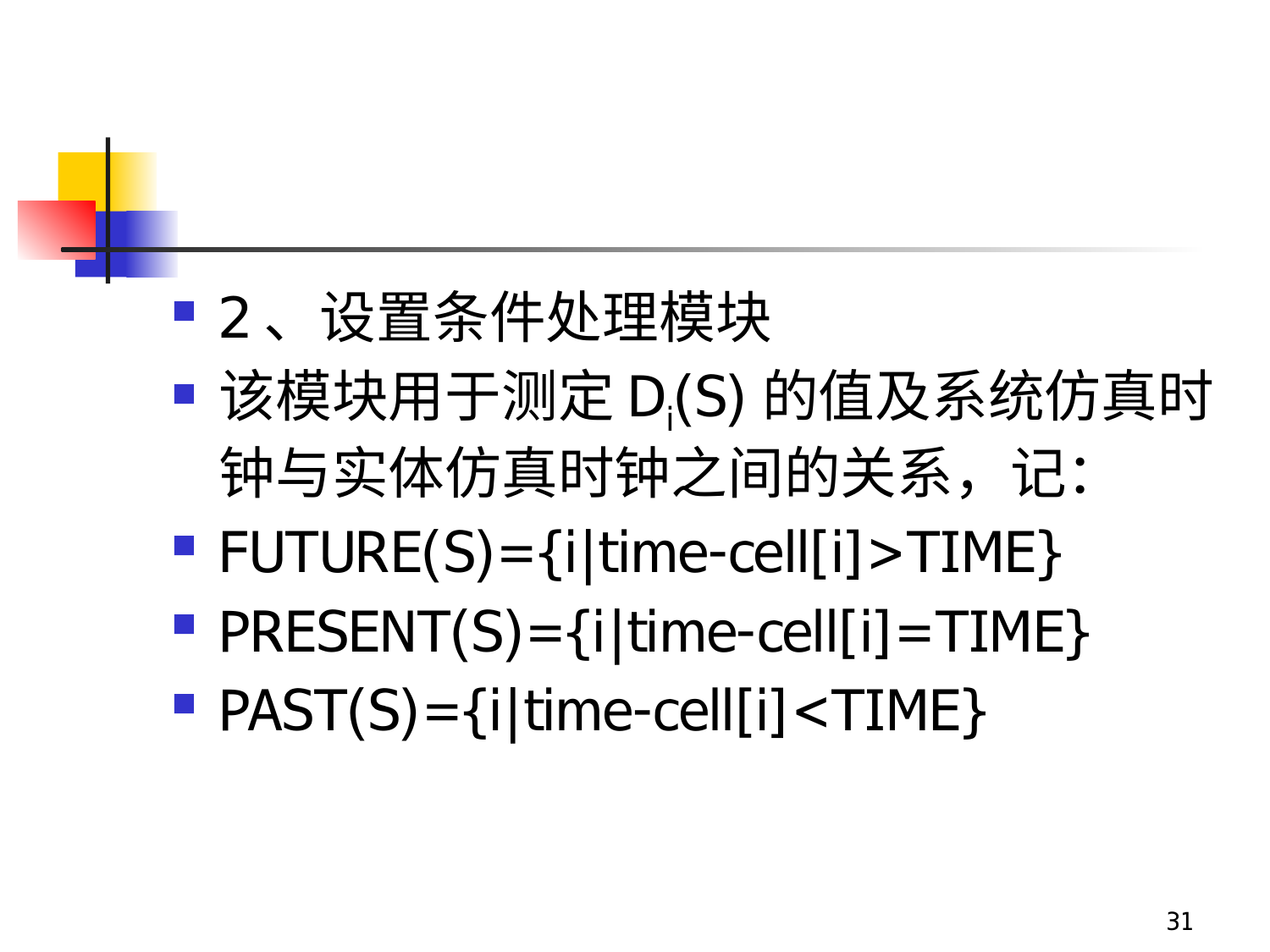

#
2、设置条件处理模块
该模块用于测定Di(S)的值及系统仿真时钟与实体仿真时钟之间的关系，记：
FUTURE(S)={i|time-cell[i]>TIME}
PRESENT(S)={i|time-cell[i]=TIME}
PAST(S)={i|time-cell[i]<TIME}
31